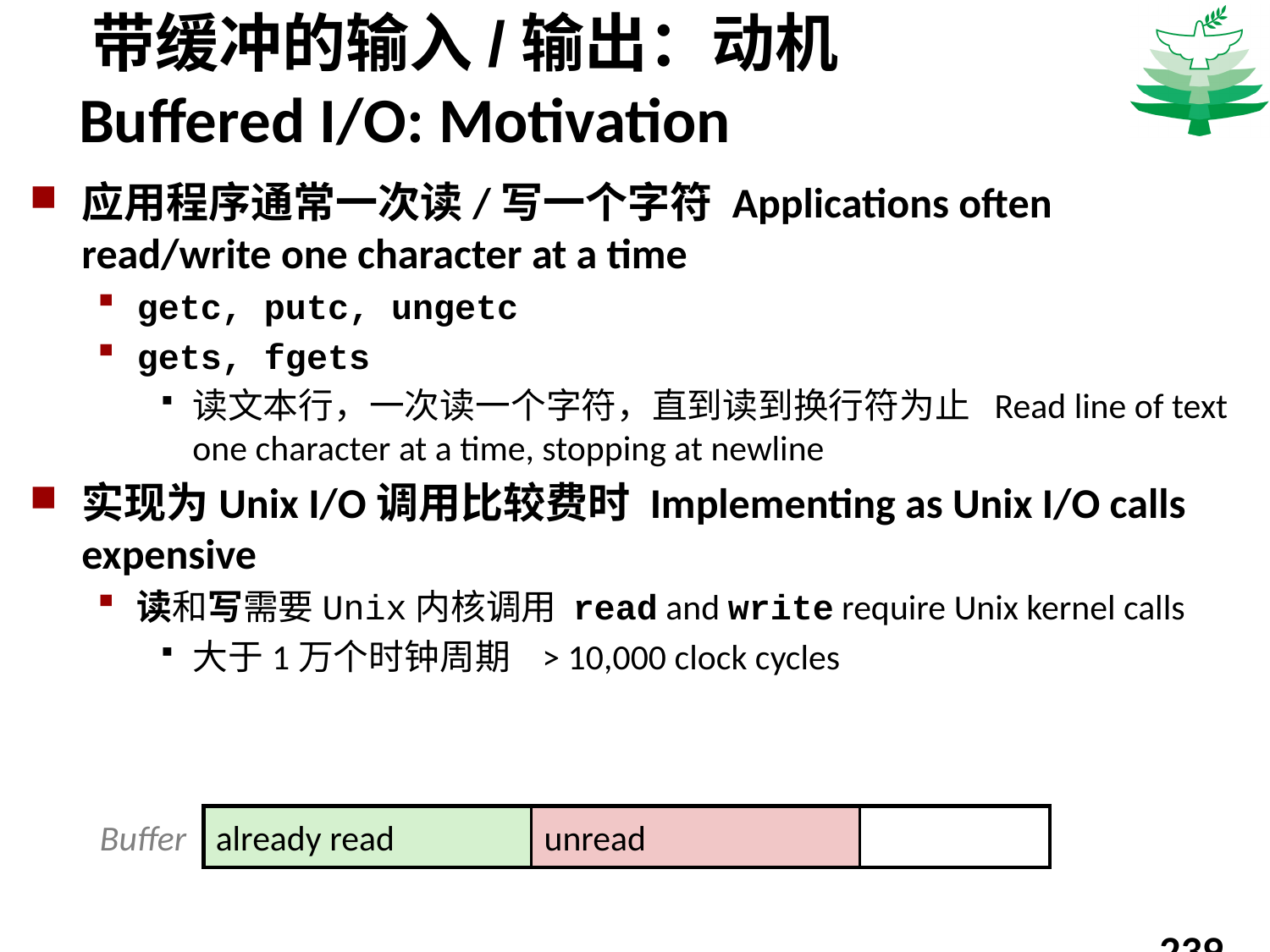

# 带缓冲的输入/输出：动机 Buffered I/O: Motivation
应用程序通常一次读/写一个字符 Applications often read/write one character at a time
getc, putc, ungetc
gets, fgets
读文本行，一次读一个字符，直到读到换行符为止  Read line of text one character at a time, stopping at newline
实现为Unix I/O调用比较费时 Implementing as Unix I/O calls expensive
读和写需要Unix内核调用 read and write require Unix kernel calls
大于1万个时钟周期   > 10,000 clock cycles
already read

unread
Buffer